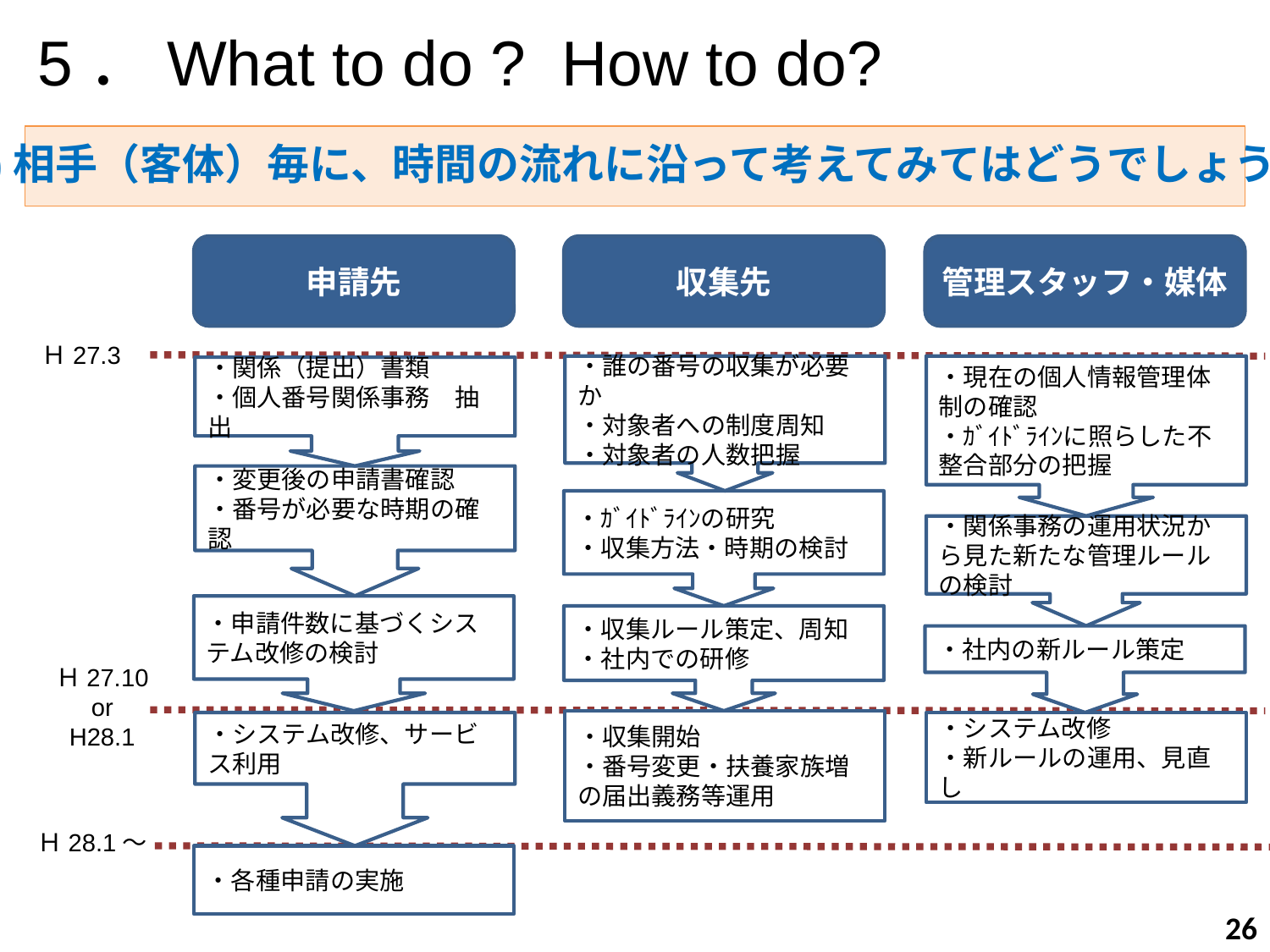

5．What to do ?  How to do?

(1)相手（客体）毎に、時間の流れに沿って考えてみてはどうでしょう？
申請先
収集先
管理スタッフ・媒体
Ｈ27.3
・誰の番号の収集が必要か
・対象者への制度周知
・対象者の人数把握
・現在の個人情報管理体制の確認
・ｶﾞｲﾄﾞﾗｲﾝに照らした不整合部分の把握
・関係（提出）書類
・個人番号関係事務　抽出
・変更後の申請書確認
・番号が必要な時期の確認
・ｶﾞｲﾄﾞﾗｲﾝの研究
・収集方法・時期の検討
・関係事務の運用状況から見た新たな管理ルールの検討
・申請件数に基づくシステム改修の検討
・収集ルール策定、周知
・社内での研修
・社内の新ルール策定
Ｈ27.10
or
H28.1
・収集開始
・番号変更・扶養家族増の届出義務等運用
・システム改修、サービス利用
・システム改修
・新ルールの運用、見直し
Ｈ28.1～
・各種申請の実施
26